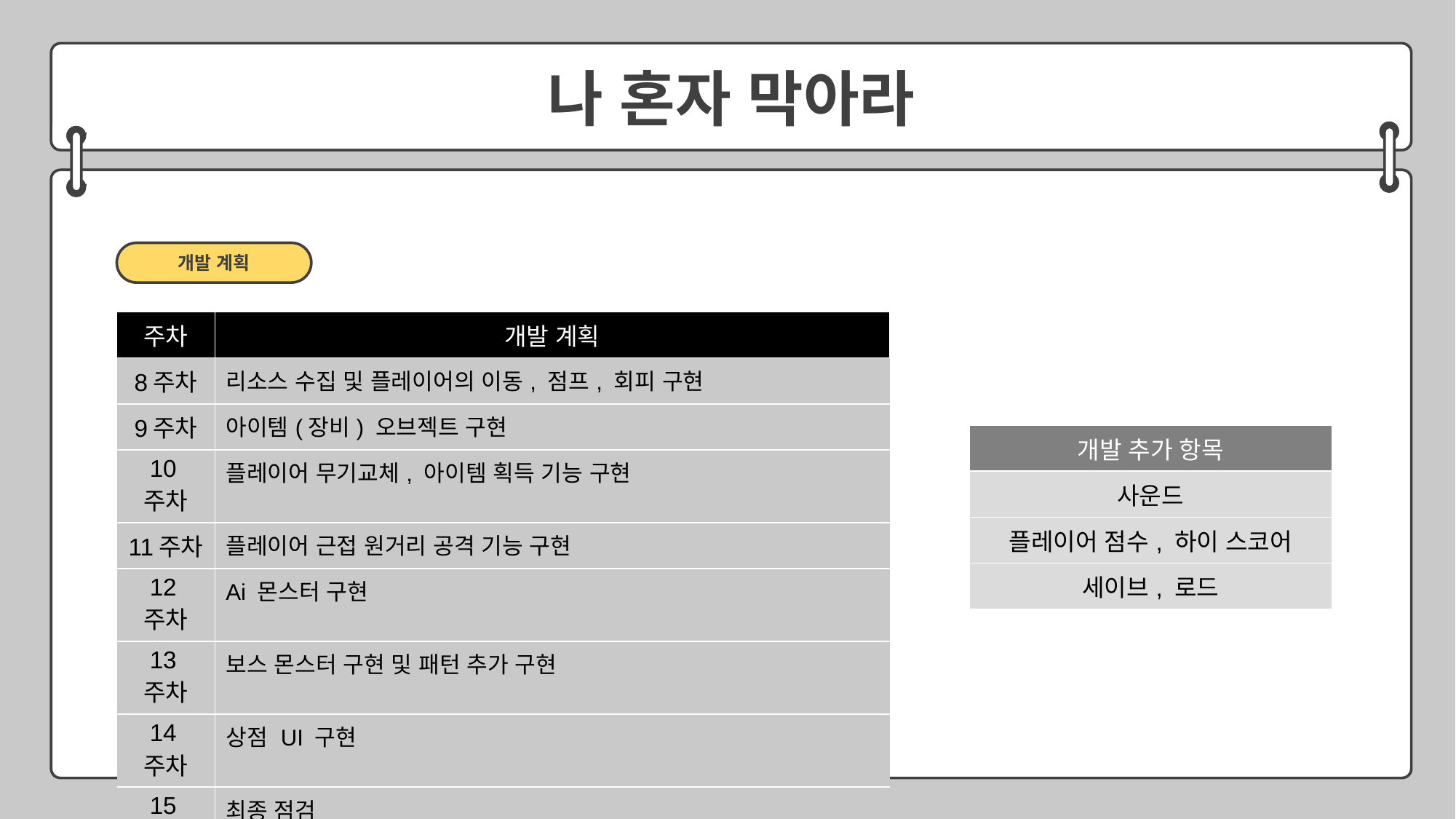

나 혼자 막아라

주차
개발 계획
8주차
리소스 수집 및 플레이어의 이동, 점프, 회피 구현
9주차
아이템(장비) 오브젝트 구현
10주차
플레이어 무기교체, 아이템 획득 기능 구현
11주차
플레이어 근접 원거리 공격 기능 구현
12주차
Ai 몬스터 구현
13주차
보스몬스터 구현 및 패턴 추가 구현
14주차
상점, 스텟 업그레이드 UI 구현
15주차
최종 점검
개발 계획
| 주차 | 개발 계획 |
| --- | --- |
| 8주차 | 리소스 수집 및 플레이어의 이동, 점프, 회피 구현 |
| 9주차 | 아이템(장비) 오브젝트 구현 |
| 10주차 | 플레이어 무기교체, 아이템 획득 기능 구현 |
| 11주차 | 플레이어 근접 원거리 공격 기능 구현 |
| 12주차 | Ai 몬스터 구현 |
| 13주차 | 보스 몬스터 구현 및 패턴 추가 구현 |
| 14주차 | 상점 UI 구현 |
| 15주차 | 최종 점검 |
| 개발 추가 항목 |
| --- |
| 사운드 |
| 플레이어 점수, 하이 스코어 |
| 세이브, 로드 |